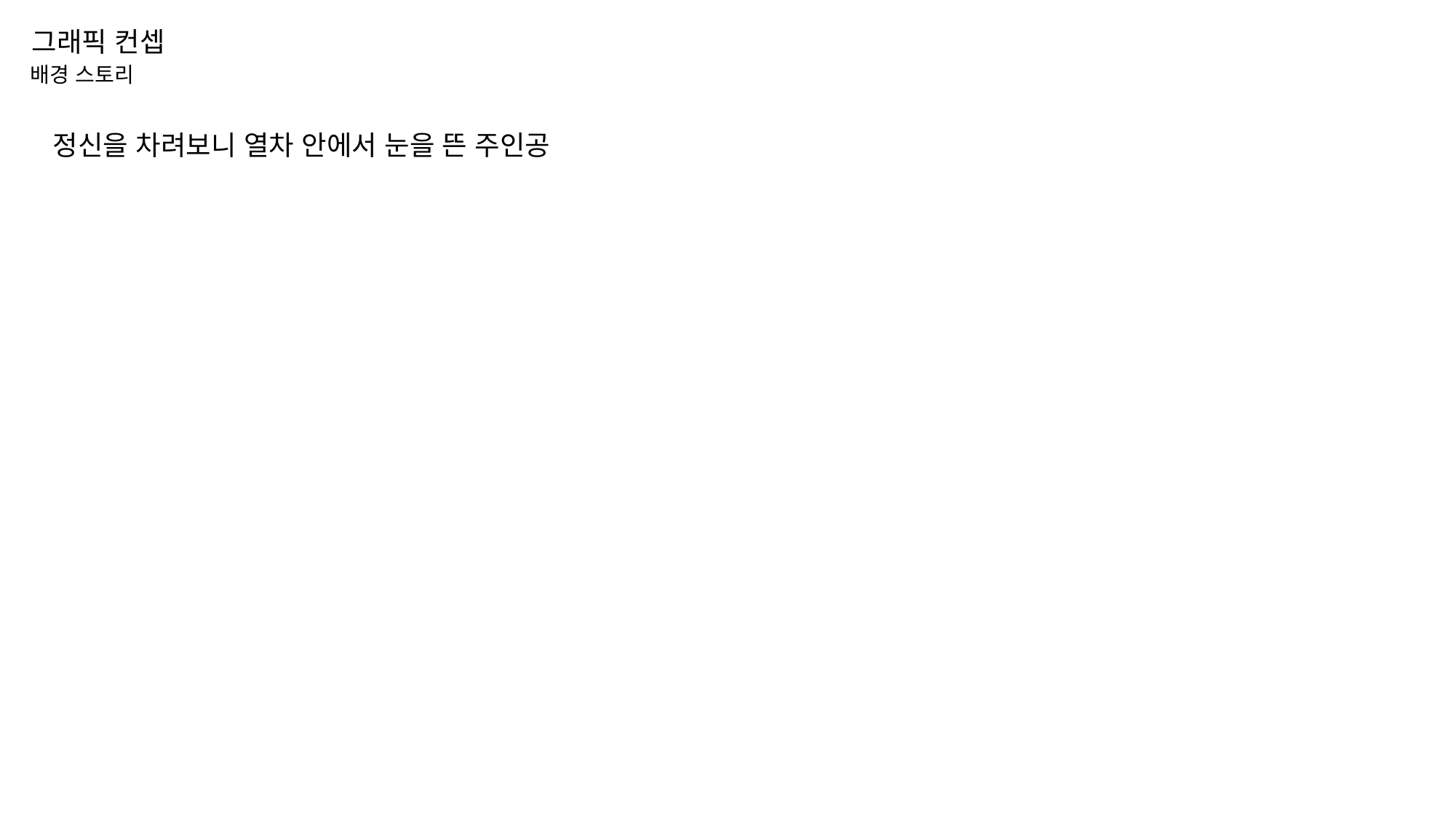

그래픽 컨셉
배경 스토리
정신을 차려보니 열차 안에서 눈을 뜬 주인공